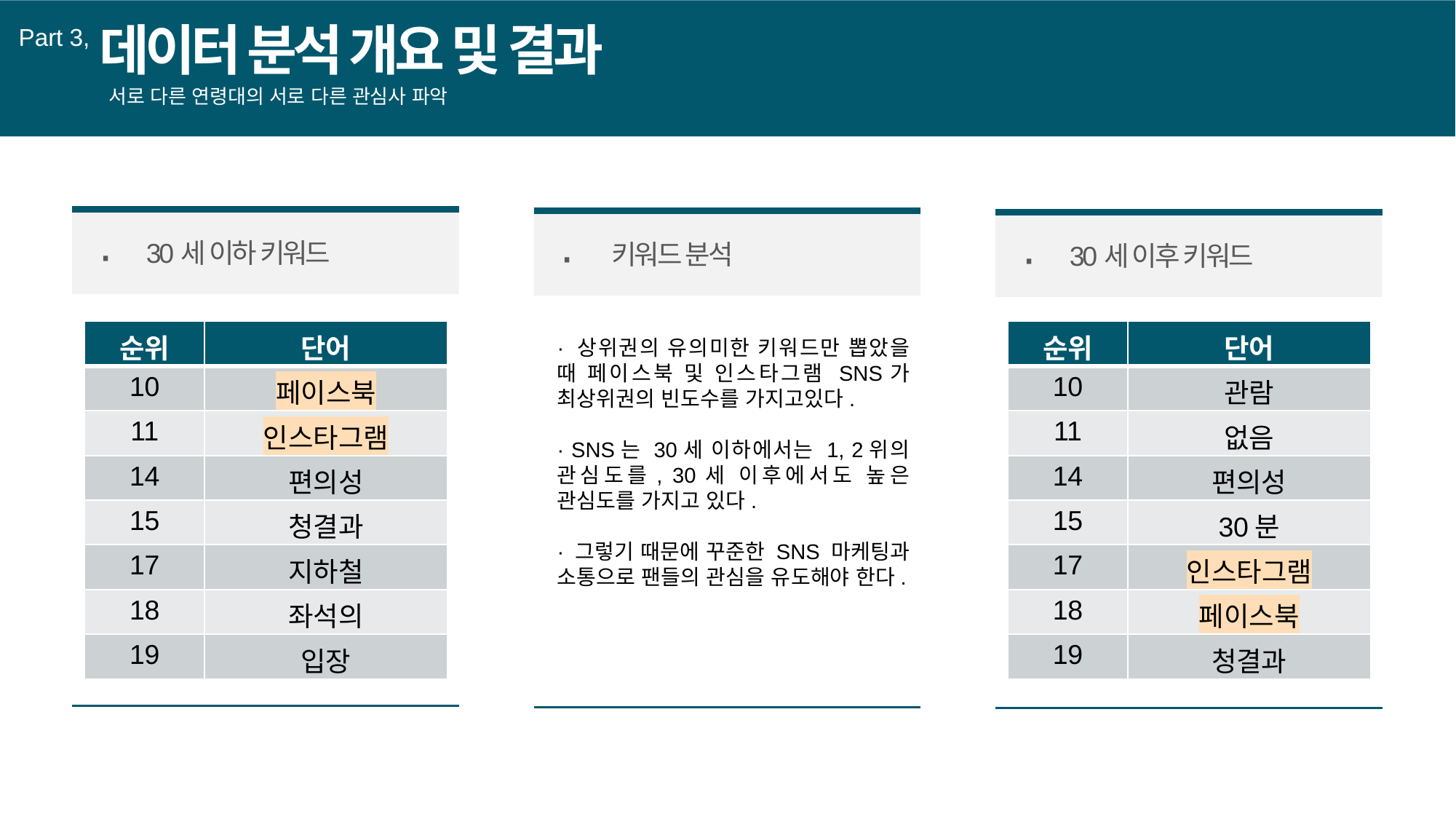

데이터 분석 개요 및 결과
Part 3,
서로 다른 연령대의 서로 다른 관심사 파악

·
·
·
30세 이하 키워드
키워드 분석
30세 이후 키워드
| 순위 | 단어 |
| --- | --- |
| 10 | 페이스북 |
| 11 | 인스타그램 |
| 14 | 편의성 |
| 15 | 청결과 |
| 17 | 지하철 |
| 18 | 좌석의 |
| 19 | 입장 |
| 순위 | 단어 |
| --- | --- |
| 10 | 관람 |
| 11 | 없음 |
| 14 | 편의성 |
| 15 | 30분 |
| 17 | 인스타그램 |
| 18 | 페이스북 |
| 19 | 청결과 |
· 상위권의 유의미한 키워드만 뽑았을 때 페이스북 및 인스타그램 SNS가 최상위권의 빈도수를 가지고있다.

· SNS는 30세 이하에서는 1, 2위의 관심도를, 30세 이후에서도 높은 관심도를 가지고 있다.

· 그렇기 때문에 꾸준한 SNS 마케팅과 소통으로 팬들의 관심을 유도해야 한다.